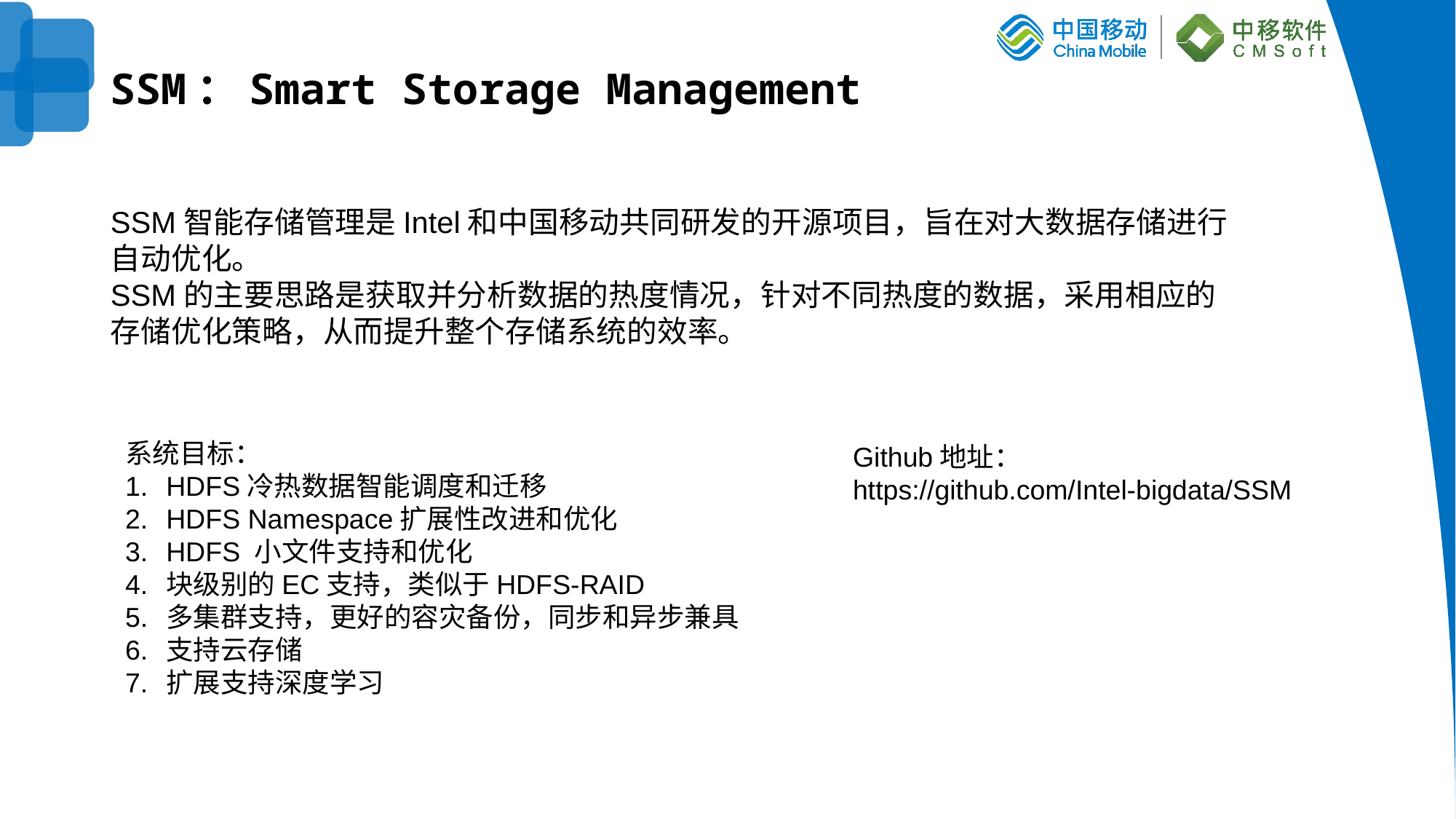

# SSM：Smart Storage Management
SSM智能存储管理是Intel和中国移动共同研发的开源项目，旨在对大数据存储进行自动优化。
SSM的主要思路是获取并分析数据的热度情况，针对不同热度的数据，采用相应的存储优化策略，从而提升整个存储系统的效率。
系统目标：
HDFS冷热数据智能调度和迁移
HDFS Namespace扩展性改进和优化
HDFS 小文件支持和优化
块级别的EC支持，类似于HDFS-RAID
多集群支持，更好的容灾备份，同步和异步兼具
支持云存储
扩展支持深度学习
Github地址：
https://github.com/Intel-bigdata/SSM